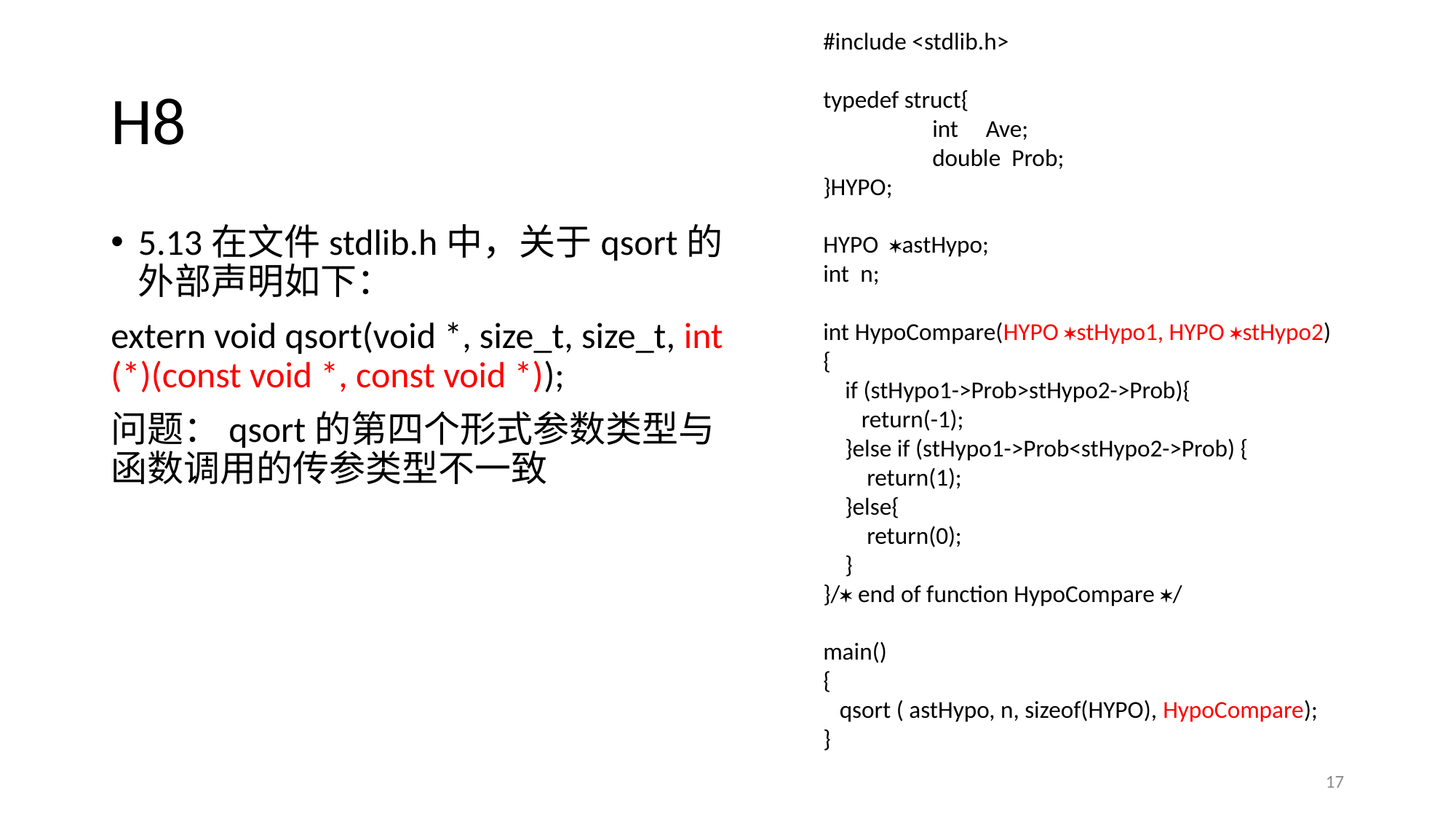

#include <stdlib.h>

typedef struct{
    	int     Ave;
    	double  Prob;
}HYPO;

HYPO  ∗astHypo;
int  n;

int HypoCompare(HYPO ∗stHypo1, HYPO ∗stHypo2)
{
    if (stHypo1->Prob>stHypo2->Prob){
       return(-1);
    }else if (stHypo1->Prob<stHypo2->Prob) {
        return(1);
    }else{
        return(0);
    }
}/∗ end of function HypoCompare ∗/

main()
{
   qsort ( astHypo, n, sizeof(HYPO), HypoCompare);
}

# H8
5.13在文件stdlib.h中，关于qsort的外部声明如下：
extern void qsort(void *, size_t, size_t, int (*)(const void *, const void *));
问题：qsort的第四个形式参数类型与函数调用的传参类型不一致

17